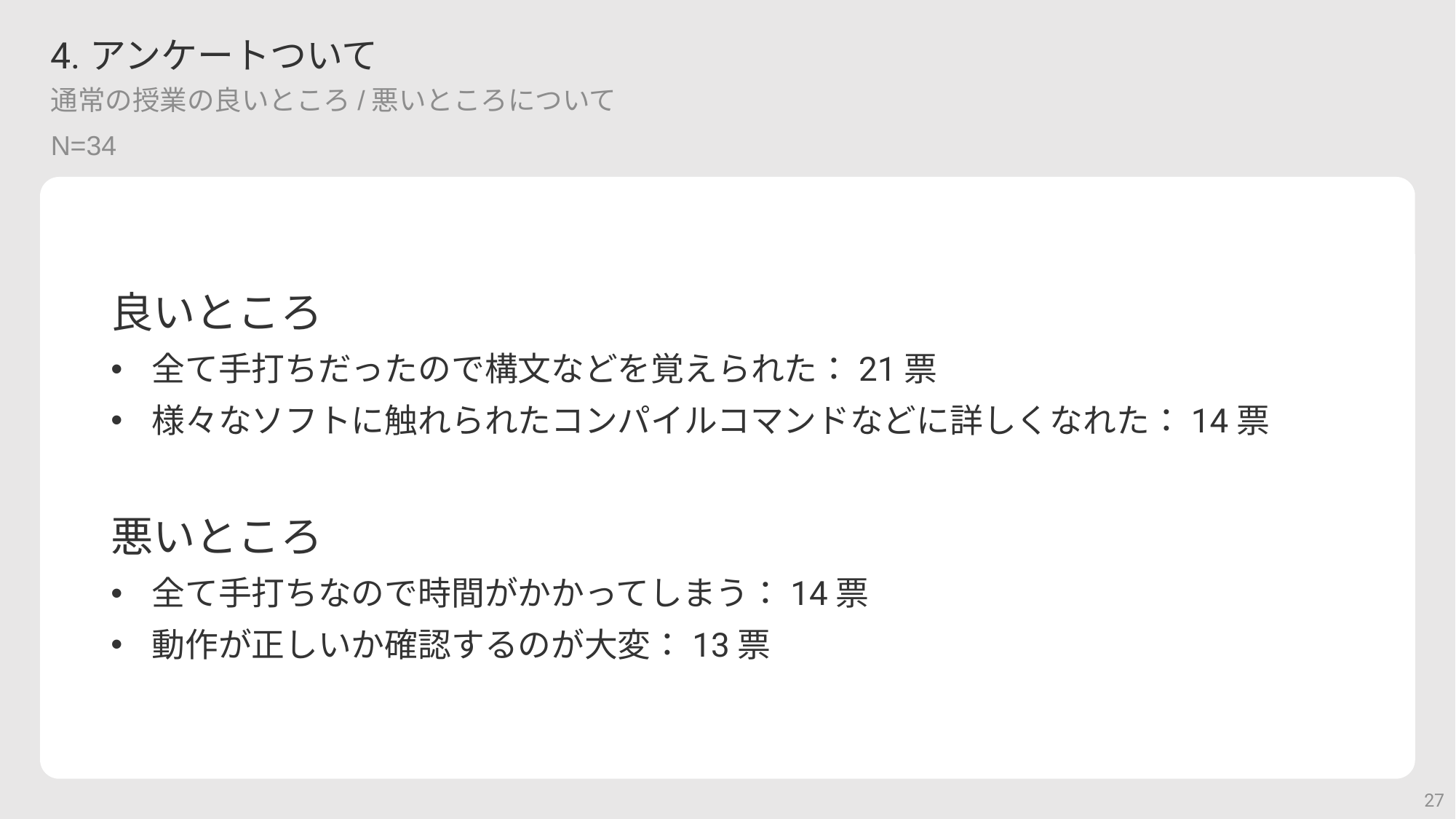

# 4.アンケートついて
通常の授業の良いところ/悪いところについて
N=34
良いところ
全て手打ちだったので構文などを覚えられた：21票
様々なソフトに触れられたコンパイルコマンドなどに詳しくなれた：14票

悪いところ
全て手打ちなので時間がかかってしまう：14票
動作が正しいか確認するのが大変：13票
27